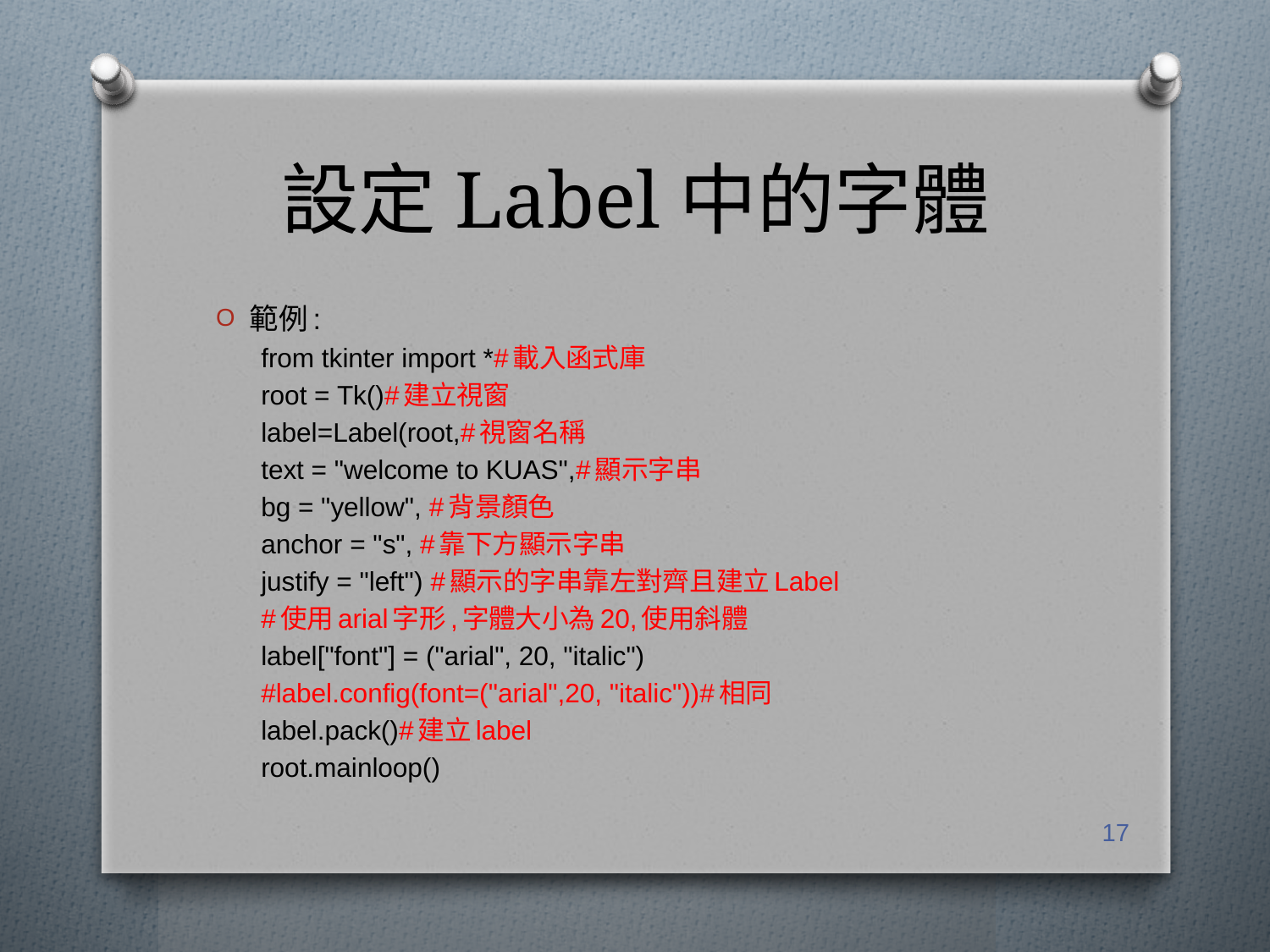

# 設定Label中的字體
範例:
from tkinter import *#載入函式庫
root = Tk()#建立視窗
label=Label(root,#視窗名稱
text = "welcome to KUAS",#顯示字串
bg = "yellow", #背景顏色
anchor = "s", #靠下方顯示字串
justify = "left") #顯示的字串靠左對齊且建立Label
#使用arial字形,字體大小為20,使用斜體
label["font"] = ("arial", 20, "italic")
#label.config(font=("arial",20, "italic"))#相同
label.pack()#建立label
root.mainloop()

17